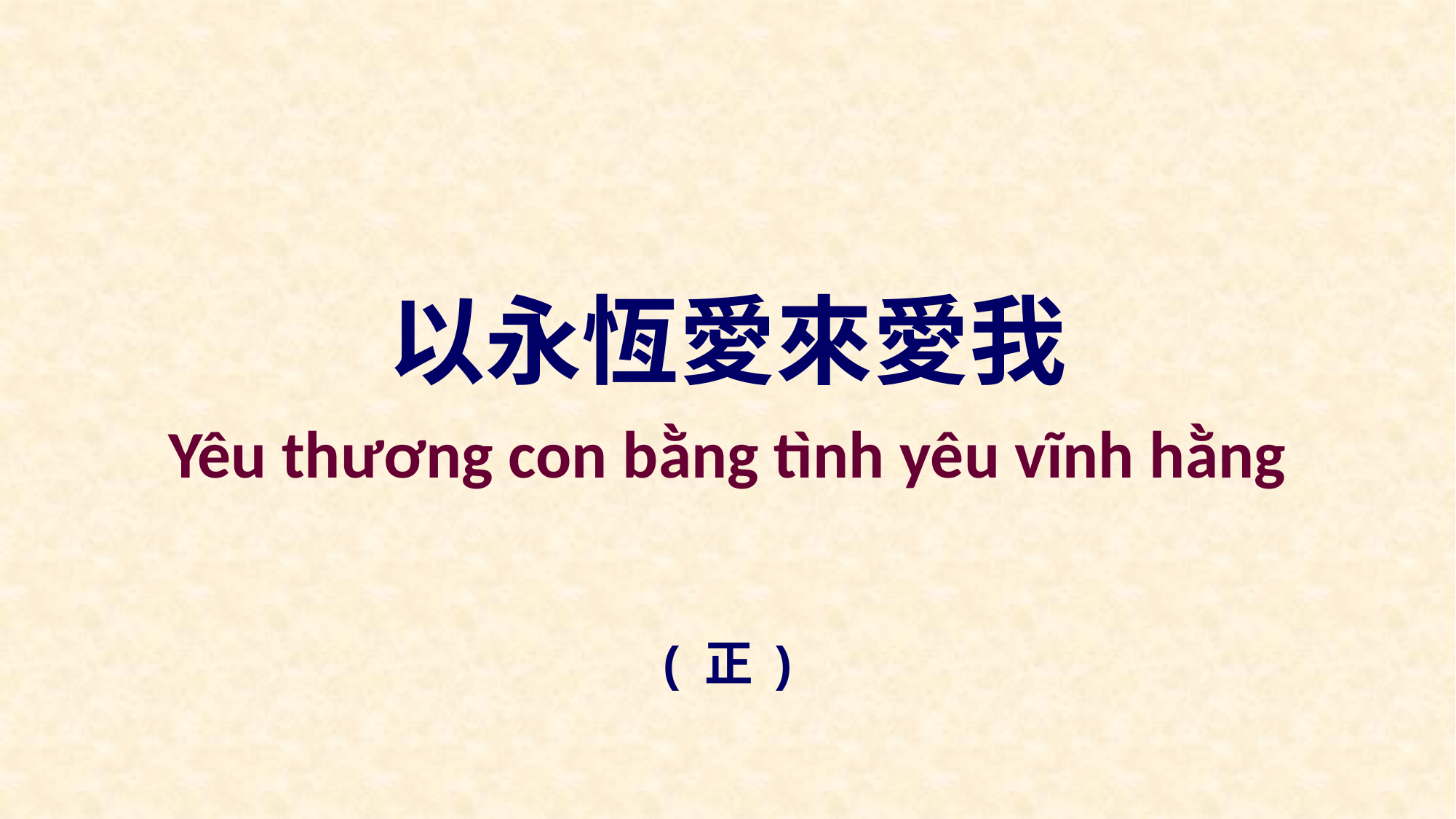

以永恆愛來愛我
Yêu thương con bằng tình yêu vĩnh hằng
( 正 )